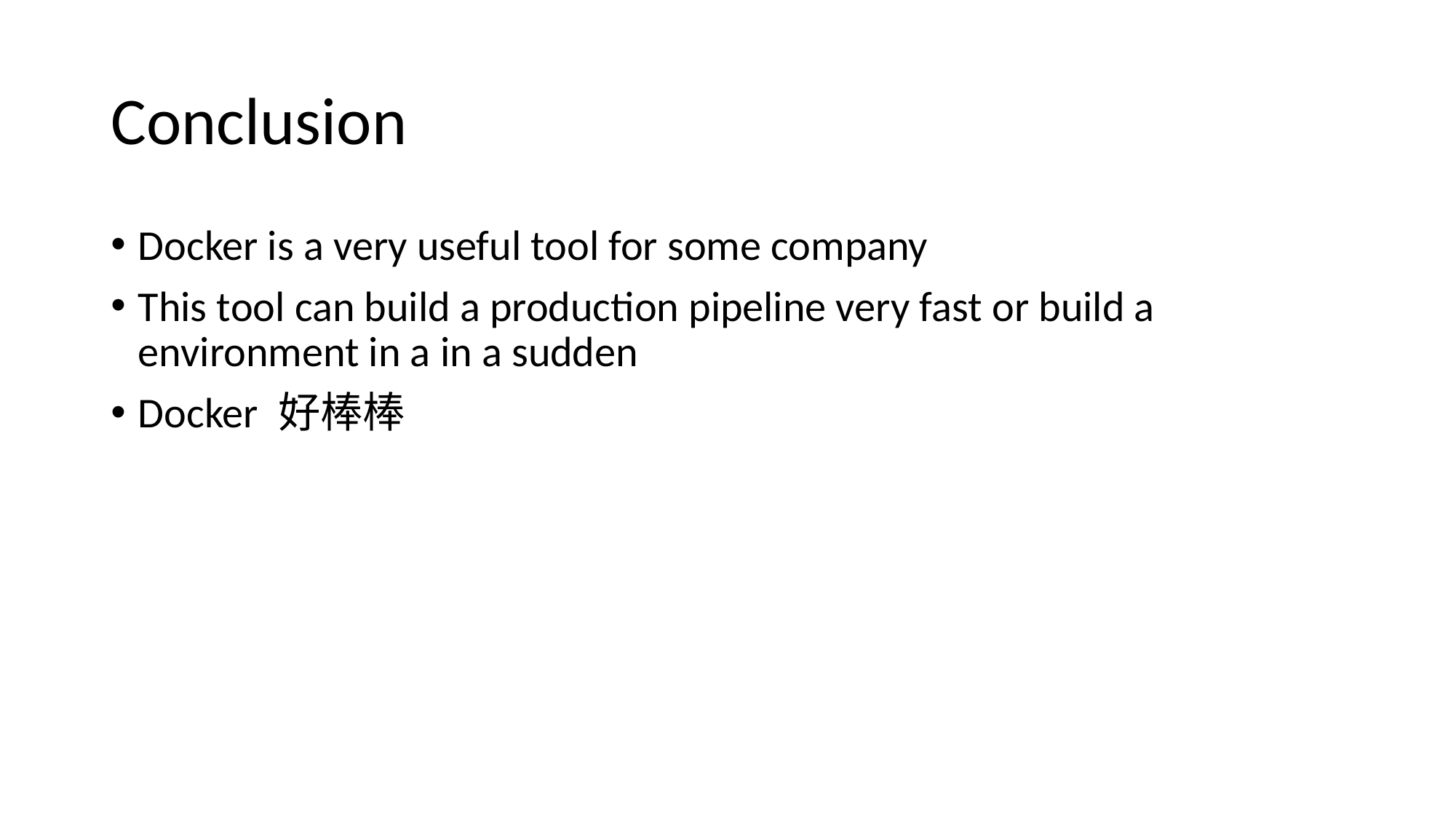

# Conclusion
Docker is a very useful tool for some company
This tool can build a production pipeline very fast or build a environment in a in a sudden
Docker 好棒棒